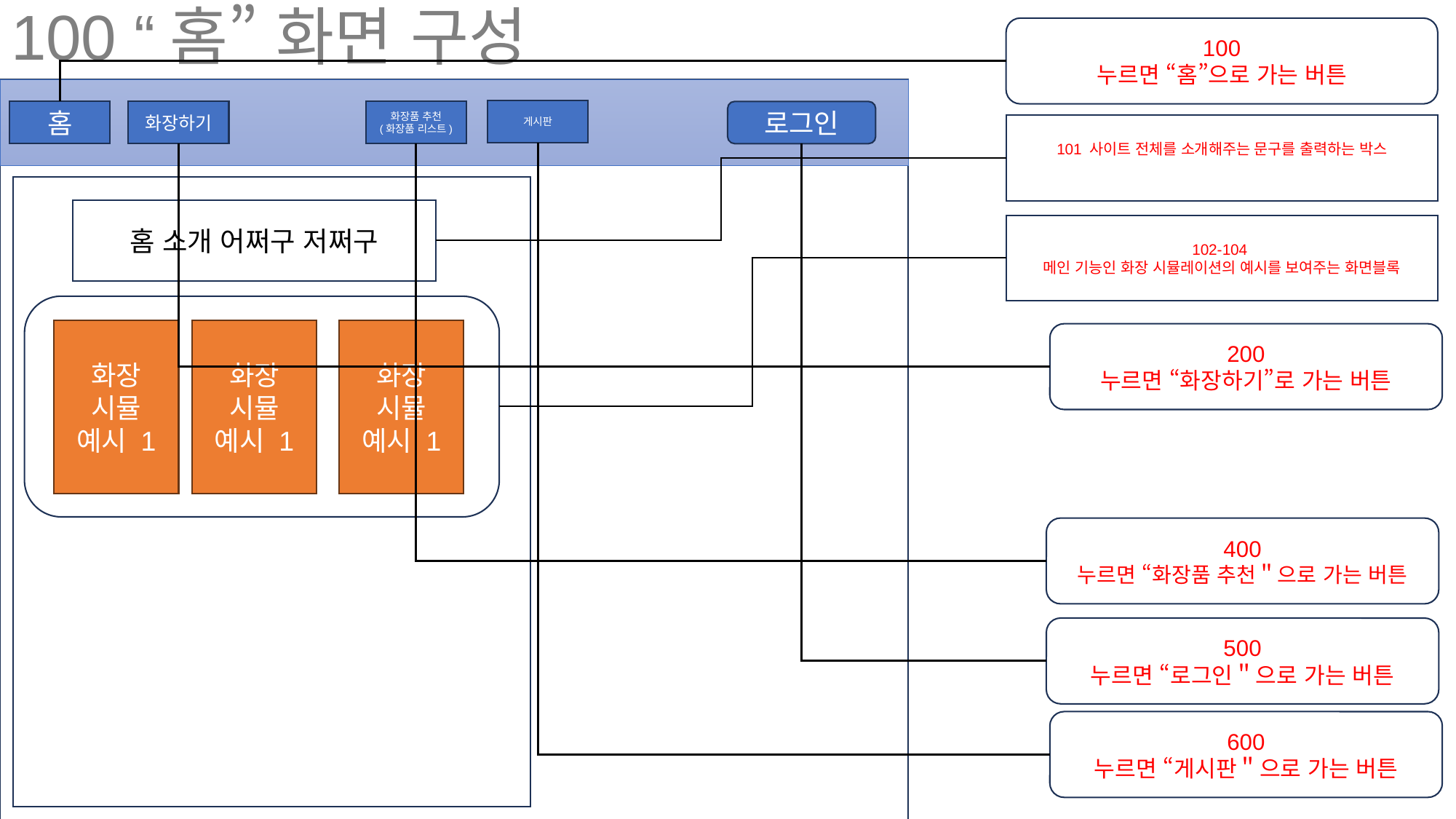

# 100 “홈” 화면 구성
100
누르면 “홈”으로 가는 버튼

게시판
로그인
화장품 추천
(화장품 리스트)
화장하기
홈
101 사이트 전체를 소개해주는 문구를 출력하는 박스

홈 소개 어쩌구 저쩌구
102-104
메인 기능인 화장 시뮬레이션의 예시를 보여주는 화면블록

화장
시뮬
예시 1
화장
시뮬
예시 1
화장
시뮬
예시 1
200
누르면 “화장하기”로 가는 버튼
400
누르면 “화장품 추천＂으로 가는 버튼
500
누르면 “로그인＂으로 가는 버튼
600
누르면 “게시판＂으로 가는 버튼